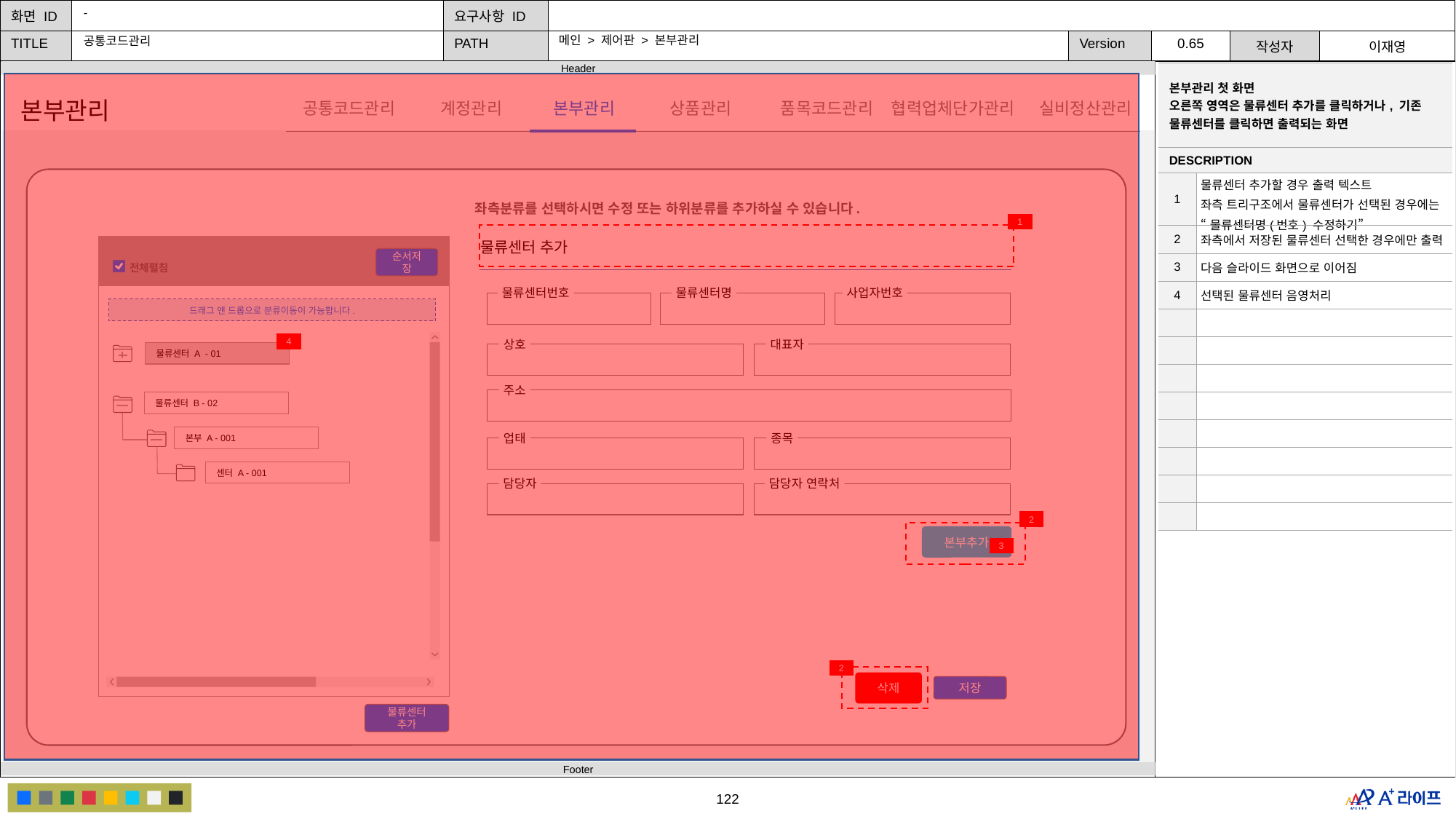

-

메인 > 제어판 > 본부관리
공통코드관리
| 본부관리 첫 화면 오른쪽 영역은 물류센터 추가를 클릭하거나, 기존 물류센터를 클릭하면 출력되는 화면 |  |
| --- | --- |
| DESCRIPTION |  |
| 1 | 물류센터 추가할 경우 출력 텍스트 좌측 트리구조에서 물류센터가 선택된 경우에는 “물류센터명(번호) 수정하기” |
| 2 | 좌측에서 저장된 물류센터 선택한 경우에만 출력 |
| 3 | 다음 슬라이드 화면으로 이어짐 |
| 4 | 선택된 물류센터 음영처리 |
|  |  |
|  |  |
|  |  |
|  |  |
|  |  |
|  |  |
|  |  |
|  |  |

본부관리
공통코드관리
계정관리
본부관리
상품관리
품목코드관리
협력업체단가관리
실비정산관리

좌측분류를 선택하시면 수정 또는 하위분류를 추가하실 수 있습니다.
1

물류센터 추가

순서저장
전체펼침

물류센터번호
물류센터명
사업자번호

드래그 앤 드롭으로 분류이동이 가능합니다.

4
상호
대표자
물류센터 A  - 01

주소

물류센터 B - 02

본부 A - 001

업태
종목

센터 A - 001

담당자
담당자 연락처

2

본부추가
3
2

삭제
저장

물류센터 추가